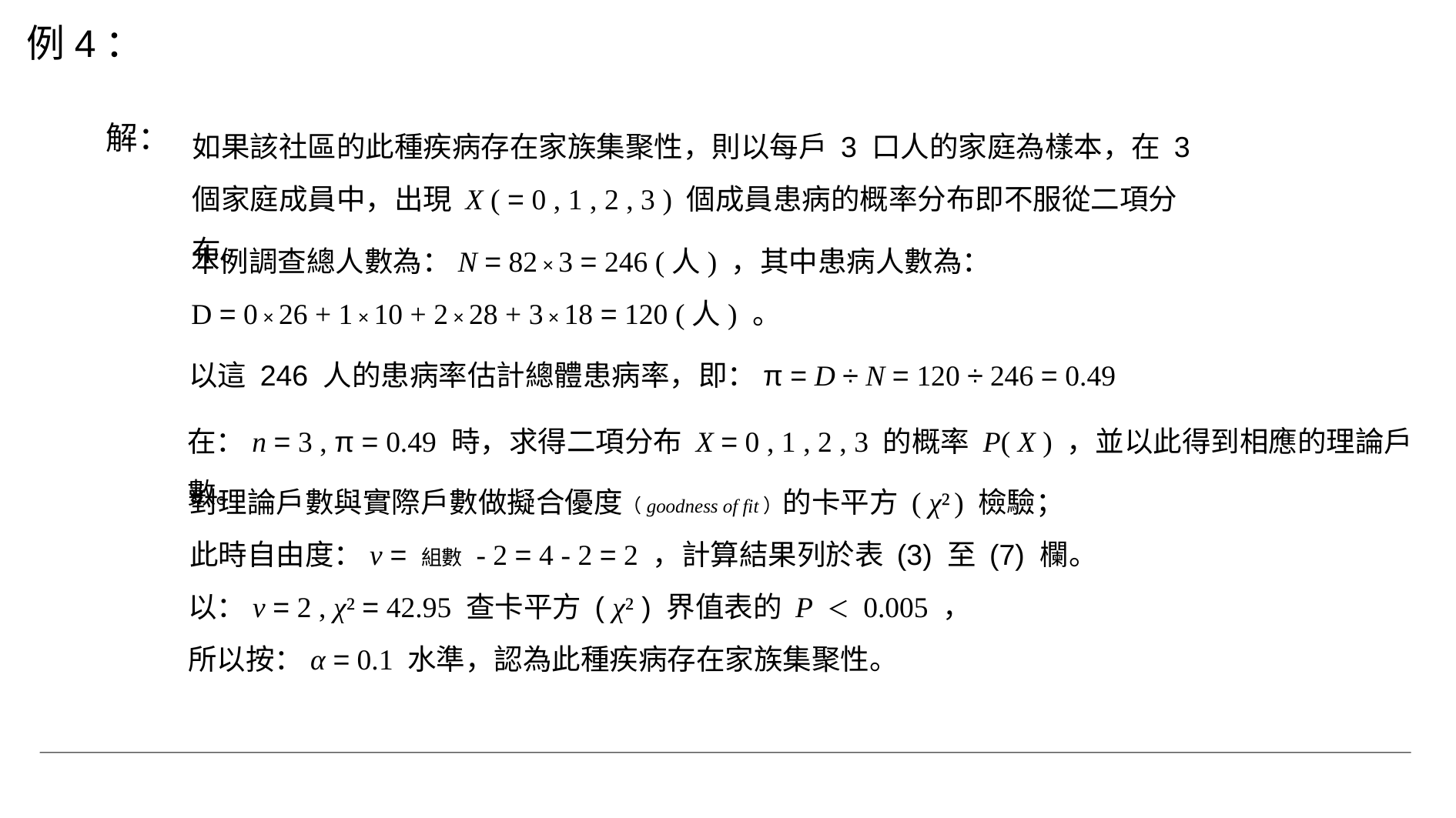

例4：
如果該社區的此種疾病存在家族集聚性，則以每戶 3 口人的家庭為樣本，在 3 個家庭成員中，出現 X ( = 0 , 1 , 2 , 3 ) 個成員患病的概率分布即不服從二項分布。
解：
本例調查總人數為：N = 82 × 3 = 246 (人) ，其中患病人數為：
D = 0 × 26 + 1 × 10 + 2 × 28 + 3 × 18 = 120 (人) 。
以這 246 人的患病率估計總體患病率，即：π = D ÷ N = 120 ÷ 246 = 0.49
在：n = 3 , π = 0.49 時，求得二項分布 X = 0 , 1 , 2 , 3 的概率 P( X ) ，並以此得到相應的理論戶數。
對理論戶數與實際戶數做擬合優度（goodness of fit）的卡平方 ( χ² ) 檢驗；
此時自由度：v = 組數 - 2 = 4 - 2 = 2 ，計算結果列於表 (3) 至 (7) 欄。
以：v = 2 , χ² = 42.95 查卡平方 ( χ² ) 界值表的 P ＜ 0.005 ，
所以按：α = 0.1 水準，認為此種疾病存在家族集聚性。